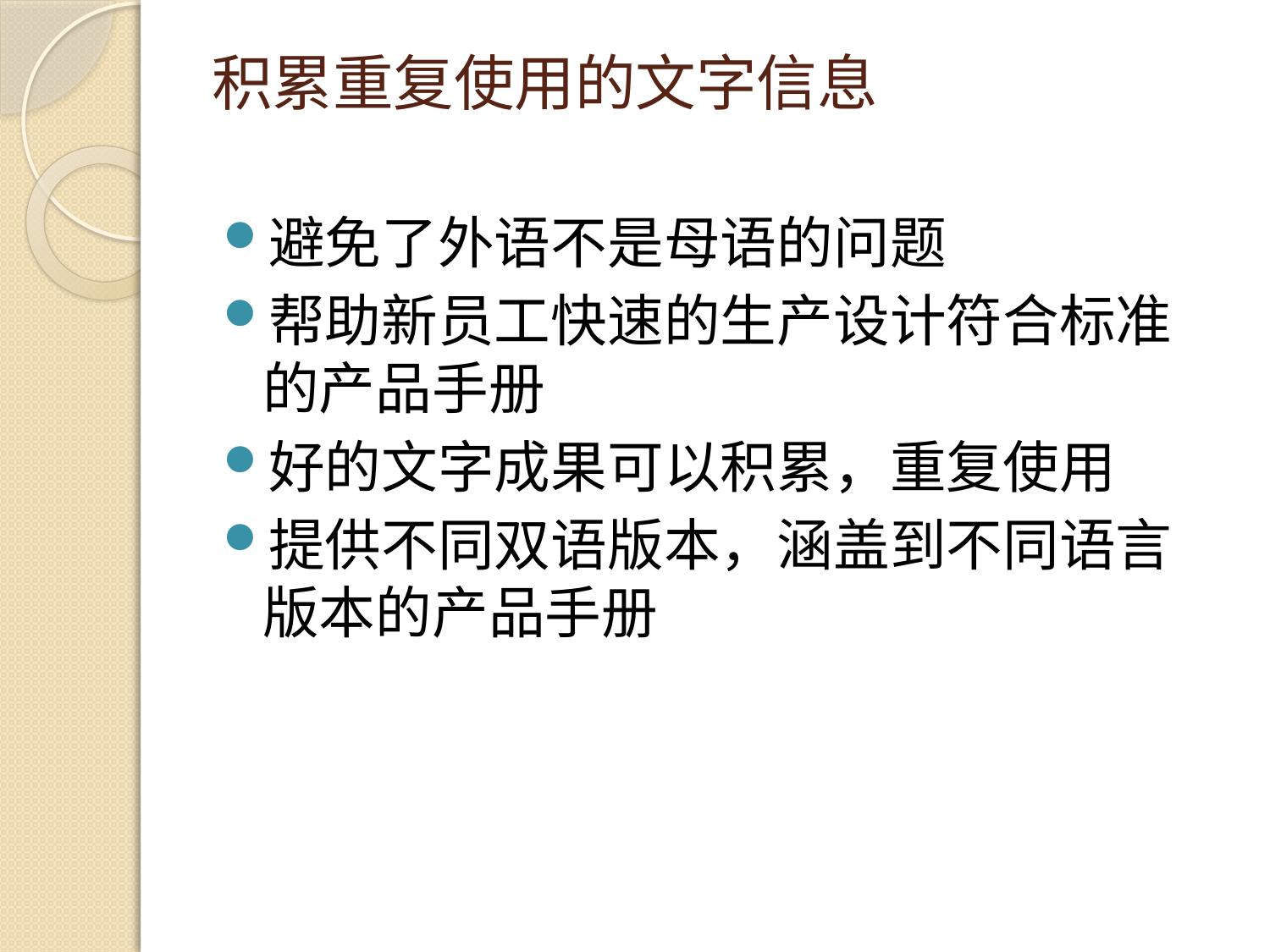

# 积累重复使用的文字信息
避免了外语不是母语的问题
帮助新员工快速的生产设计符合标准的产品手册
好的文字成果可以积累，重复使用
提供不同双语版本，涵盖到不同语言版本的产品手册